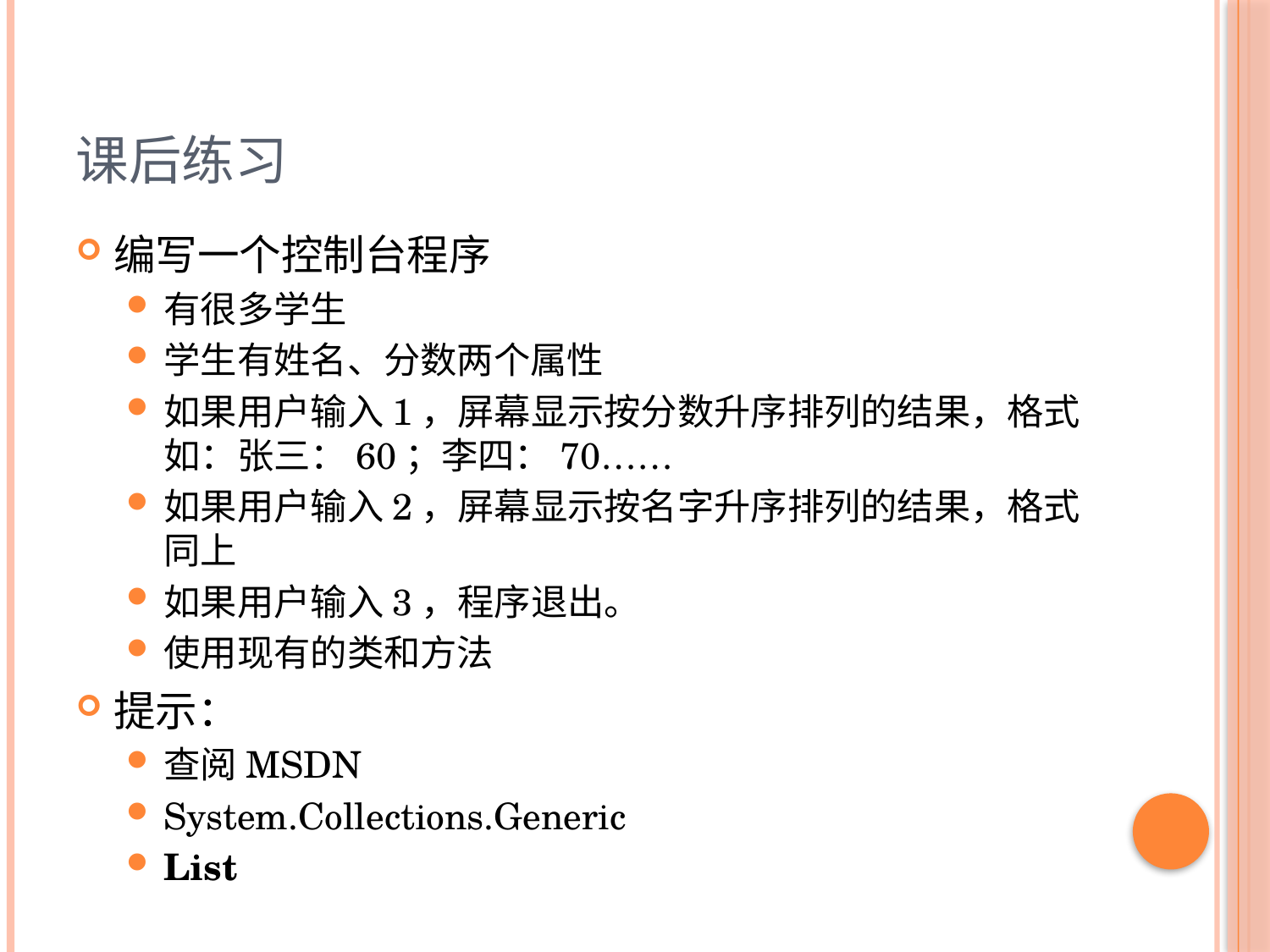

# 课后练习
编写一个控制台程序
有很多学生
学生有姓名、分数两个属性
如果用户输入1，屏幕显示按分数升序排列的结果，格式如：张三：60；李四：70……
如果用户输入2，屏幕显示按名字升序排列的结果，格式同上
如果用户输入3，程序退出。
使用现有的类和方法
提示：
查阅MSDN
System.Collections.Generic
List